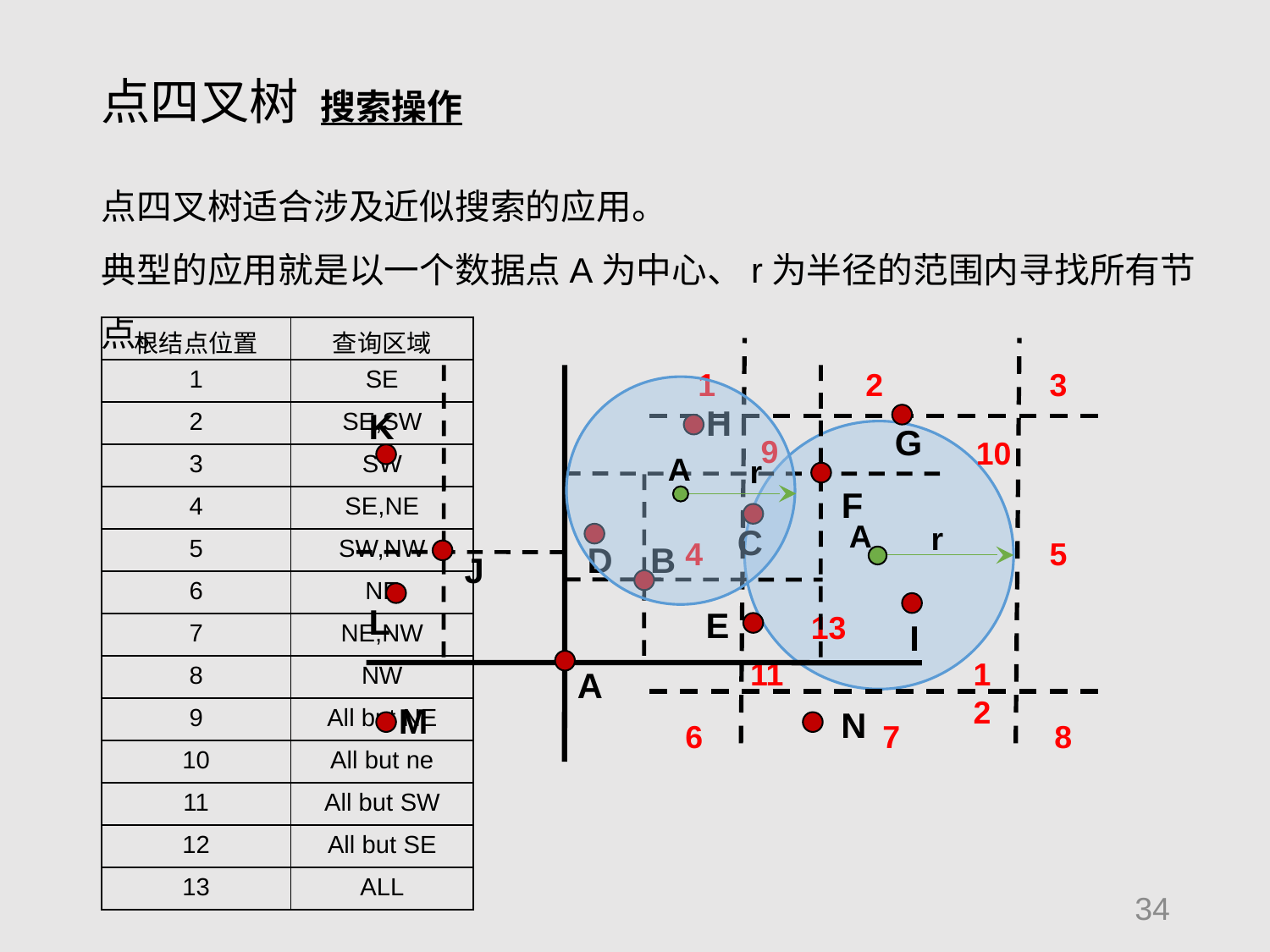

点四叉树  搜索操作
点四叉树适合涉及近似搜索的应用。
典型的应用就是以一个数据点A为中心、r为半径的范围内寻找所有节点。
| 根结点位置 | 查询区域 |
| --- | --- |
| 1 | SE |
| 2 | SE,SW |
| 3 | SW |
| 4 | SE,NE |
| 5 | SW,NW |
| 6 | NE |
| 7 | NE,NW |
| 8 | NW |
| 9 | All but NE |
| 10 | All but ne |
| 11 | All but SW |
| 12 | All but SE |
| 13 | ALL |
1
2
3

9
10
A
r
4
5

13
11
12
6
7
8
H
K

G

F

C

B
D

J

L

E
I

A
M
N

A
r
34